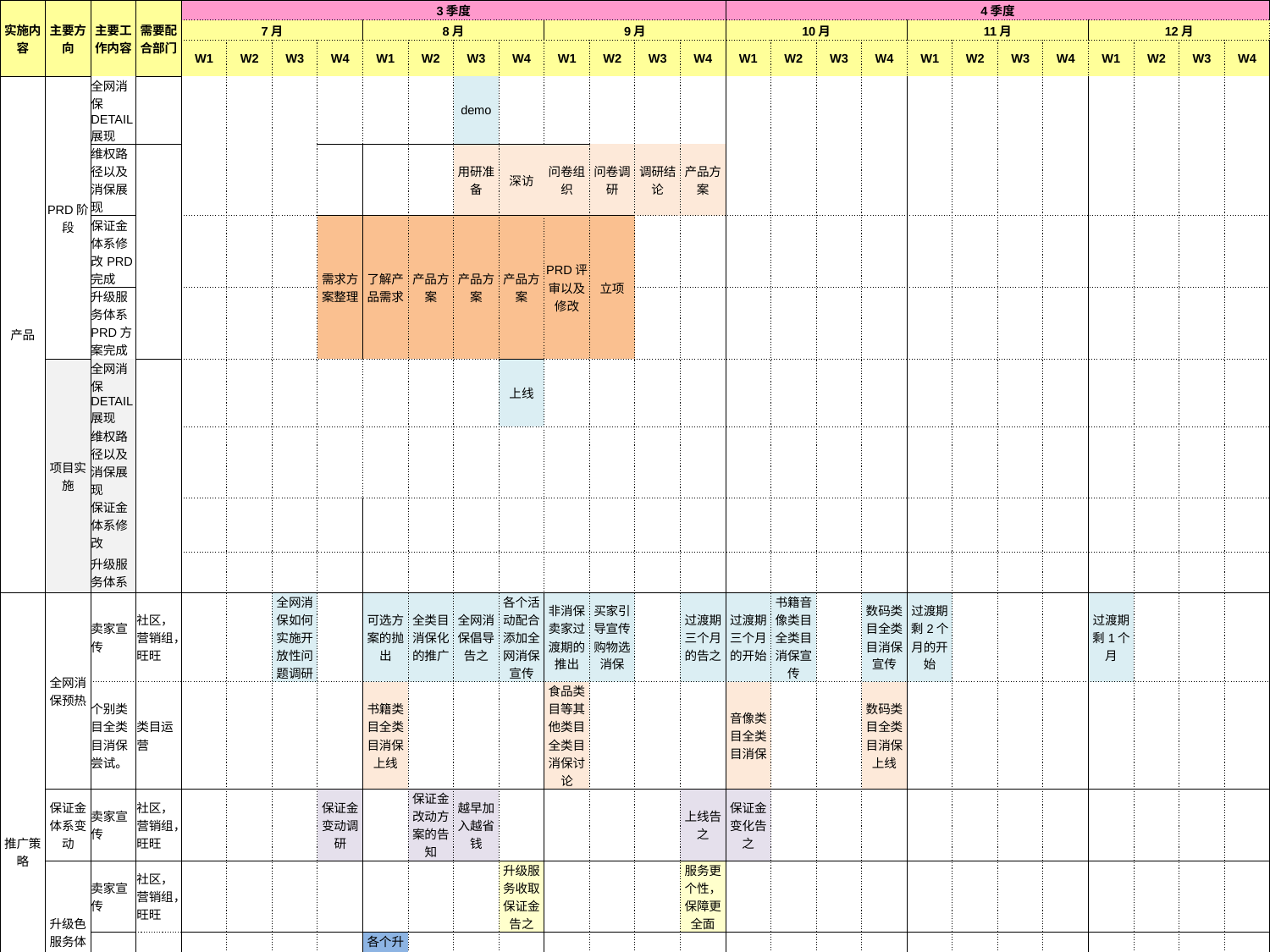

| 实施内容 | 主要方向 | 主要工作内容 | 需要配合部门 | 3季度 |  |  |  |  |  |  |  |  |  |  |  | 4季度 |  |  |  |  |  |  |  |  |  |  |  |
| --- | --- | --- | --- | --- | --- | --- | --- | --- | --- | --- | --- | --- | --- | --- | --- | --- | --- | --- | --- | --- | --- | --- | --- | --- | --- | --- | --- |
|  |  |  |  | 7月 |  |  |  | 8月 |  |  |  | 9月 |  |  |  | 10月 |  |  |  | 11月 |  |  |  | 12月 |  |  |  |
|  |  |  |  | W1 | W2 | W3 | W4 | W1 | W2 | W3 | W4 | W1 | W2 | W3 | W4 | W1 | W2 | W3 | W4 | W1 | W2 | W3 | W4 | W1 | W2 | W3 | W4 |
| 产品 | PRD阶段 | 全网消保DETAIL展现 |  |  |  |  |  |  |  | demo |  |  |  |  |  |  |  |  |  |  |  |  |  |  |  |  |  |
|  |  | 维权路径以及消保展现 |  |  |  |  |  |  |  | 用研准备 | 深访 | 问卷组织 | 问卷调研 | 调研结论 | 产品方案 |  |  |  |  |  |  |  |  |  |  |  |  |
|  |  | 保证金体系修改PRD完成 |  |  |  |  | 需求方案整理 | 了解产品需求 | 产品方案 | 产品方案 | 产品方案 | PRD评审以及修改 | 立项 |  |  |  |  |  |  |  |  |  |  |  |  |  |  |
|  |  | 升级服务体系PRD方案完成 |  |  |  |  |  |  |  |  |  |  |  |  |  |  |  |  |  |  |  |  |  |  |  |  |  |
|  | 项目实施 | 全网消保DETAIL展现 |  |  |  |  |  |  |  |  | 上线 |  |  |  |  |  |  |  |  |  |  |  |  |  |  |  |  |
|  |  | 维权路径以及消保展现 |  |  |  |  |  |  |  |  |  |  |  |  |  |  |  |  |  |  |  |  |  |  |  |  |  |
|  |  | 保证金体系修改 |  |  |  |  |  |  |  |  |  |  |  |  |  |  |  |  |  |  |  |  |  |  |  |  |  |
|  |  | 升级服务体系 |  |  |  |  |  |  |  |  |  |  |  |  |  |  |  |  |  |  |  |  |  |  |  |  |  |
| 推广策略 | 全网消保预热 | 卖家宣传 | 社区，营销组，旺旺 |  |  | 全网消保如何实施开放性问题调研 |  | 可选方案的抛出 | 全类目消保化的推广 | 全网消保倡导告之 | 各个活动配合添加全网消保宣传 | 非消保卖家过渡期的推出 | 买家引导宣传购物选消保 |  | 过渡期三个月的告之 | 过渡期三个月的开始 | 书籍音像类目全类目消保宣传 |  | 数码类目全类目消保宣传 | 过渡期剩2个月的开始 |  |  |  | 过渡期剩1个月 |  |  |  |
|  |  | 个别类目全类目消保尝试。 | 类目运营 |  |  |  |  | 书籍类目全类目消保上线 |  |  |  | 食品类目等其他类目全类目消保讨论 |  |  |  | 音像类目全类目消保 |  |  | 数码类目全类目消保上线 |  |  |  |  |  |  |  |  |
|  | 保证金体系变动 | 卖家宣传 | 社区，营销组，旺旺 |  |  |  | 保证金变动调研 |  | 保证金改动方案的告知 | 越早加入越省钱 |  |  |  |  | 上线告之 | 保证金变化告之 |  |  |  |  |  |  |  |  |  |  |  |
|  | 升级色服务体系变动 | 卖家宣传 | 社区，营销组，旺旺 |  |  |  |  |  |  |  | 升级服务收取保证金告之 |  |  |  | 服务更个性，保障更全面 |  |  |  |  |  |  |  |  |  |  |  |  |
|  |  | 类目宣导 | 类目运营 |  |  |  |  | 各个升级服务相关运营小二沟通 |  |  |  |  |  |  |  |  |  |  |  |  |  |  |  |  |  |  |  |
|  | 公关 |  | PR |  |  | PR前期沟通，以及资源排期确定 |  |  |  |  | 消保保证金方案的调整 |  |  |  | 升级服务特色化 |  |  |  |  |  |  |  |  |  |  |  |  |
#